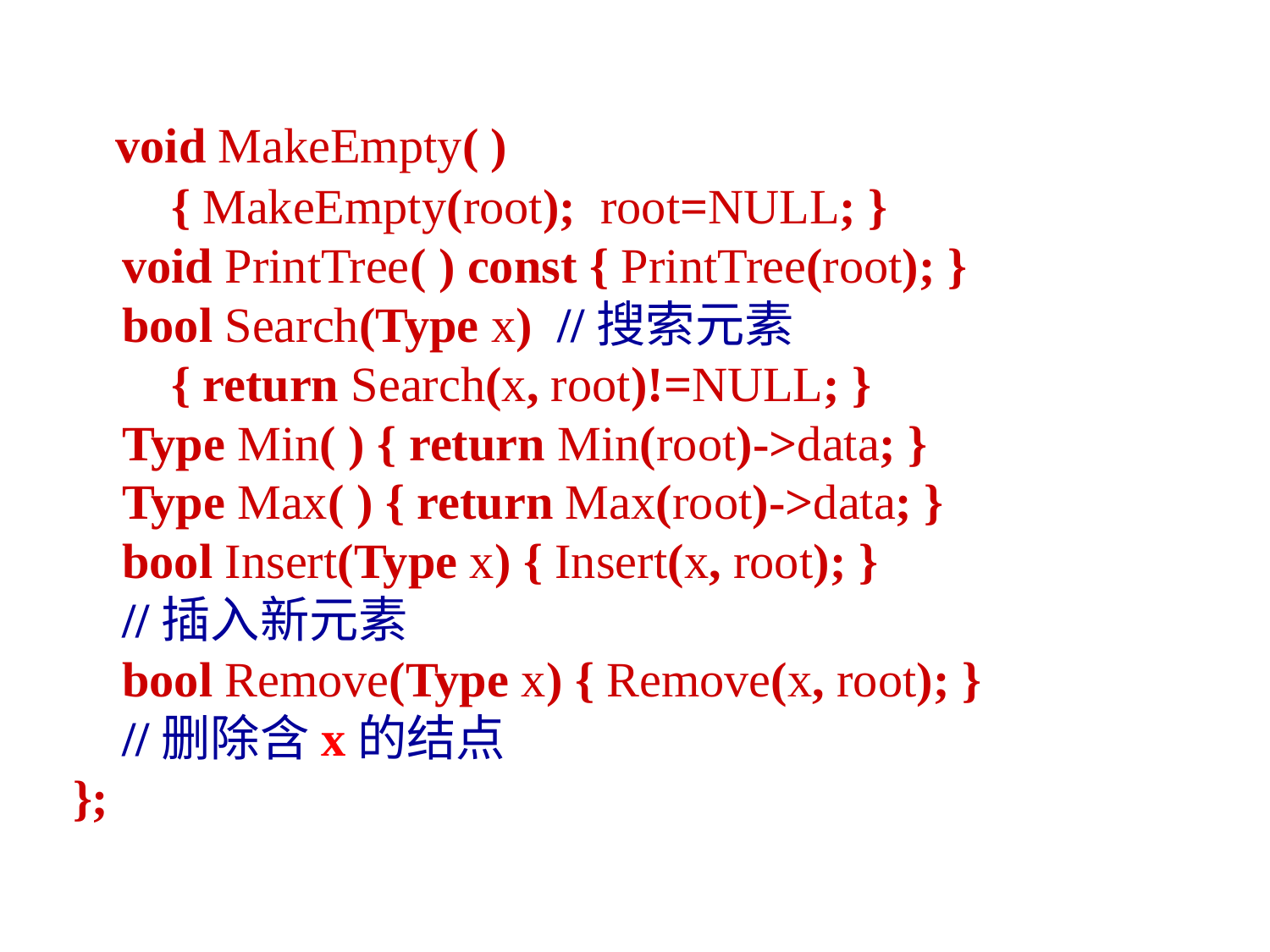

void MakeEmpty( )
        { MakeEmpty(root);  root=NULL; }
    void PrintTree( ) const { PrintTree(root); }
    bool Search(Type x)  //搜索元素
        { return Search(x, root)!=NULL; }
    Type Min( ) { return Min(root)->data; }
    Type Max( ) { return Max(root)->data; }
    bool Insert(Type x) { Insert(x, root); }
    //插入新元素
    bool Remove(Type x) { Remove(x, root); }
    //删除含x的结点
};
52